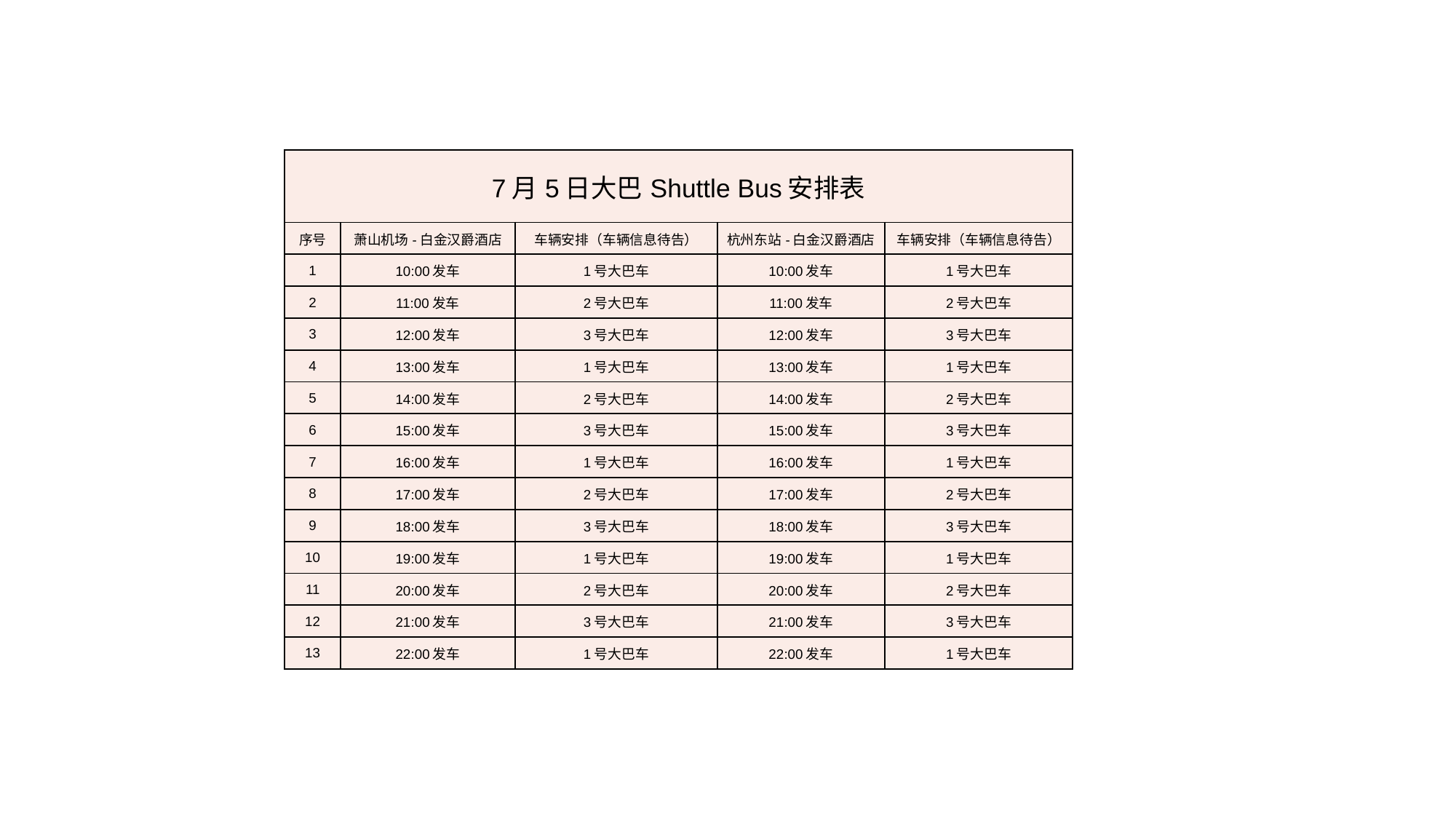

| 7月5日大巴Shuttle Bus安排表 |  |  |  |  |
| --- | --- | --- | --- | --- |
| 序号 | 萧山机场-白金汉爵酒店 | 车辆安排（车辆信息待告） | 杭州东站-白金汉爵酒店 | 车辆安排（车辆信息待告） |
| 1 | 10:00发车 | 1号大巴车 | 10:00发车 | 1号大巴车 |
| 2 | 11:00发车 | 2号大巴车 | 11:00发车 | 2号大巴车 |
| 3 | 12:00发车 | 3号大巴车 | 12:00发车 | 3号大巴车 |
| 4 | 13:00发车 | 1号大巴车 | 13:00发车 | 1号大巴车 |
| 5 | 14:00发车 | 2号大巴车 | 14:00发车 | 2号大巴车 |
| 6 | 15:00发车 | 3号大巴车 | 15:00发车 | 3号大巴车 |
| 7 | 16:00发车 | 1号大巴车 | 16:00发车 | 1号大巴车 |
| 8 | 17:00发车 | 2号大巴车 | 17:00发车 | 2号大巴车 |
| 9 | 18:00发车 | 3号大巴车 | 18:00发车 | 3号大巴车 |
| 10 | 19:00发车 | 1号大巴车 | 19:00发车 | 1号大巴车 |
| 11 | 20:00发车 | 2号大巴车 | 20:00发车 | 2号大巴车 |
| 12 | 21:00发车 | 3号大巴车 | 21:00发车 | 3号大巴车 |
| 13 | 22:00发车 | 1号大巴车 | 22:00发车 | 1号大巴车 |